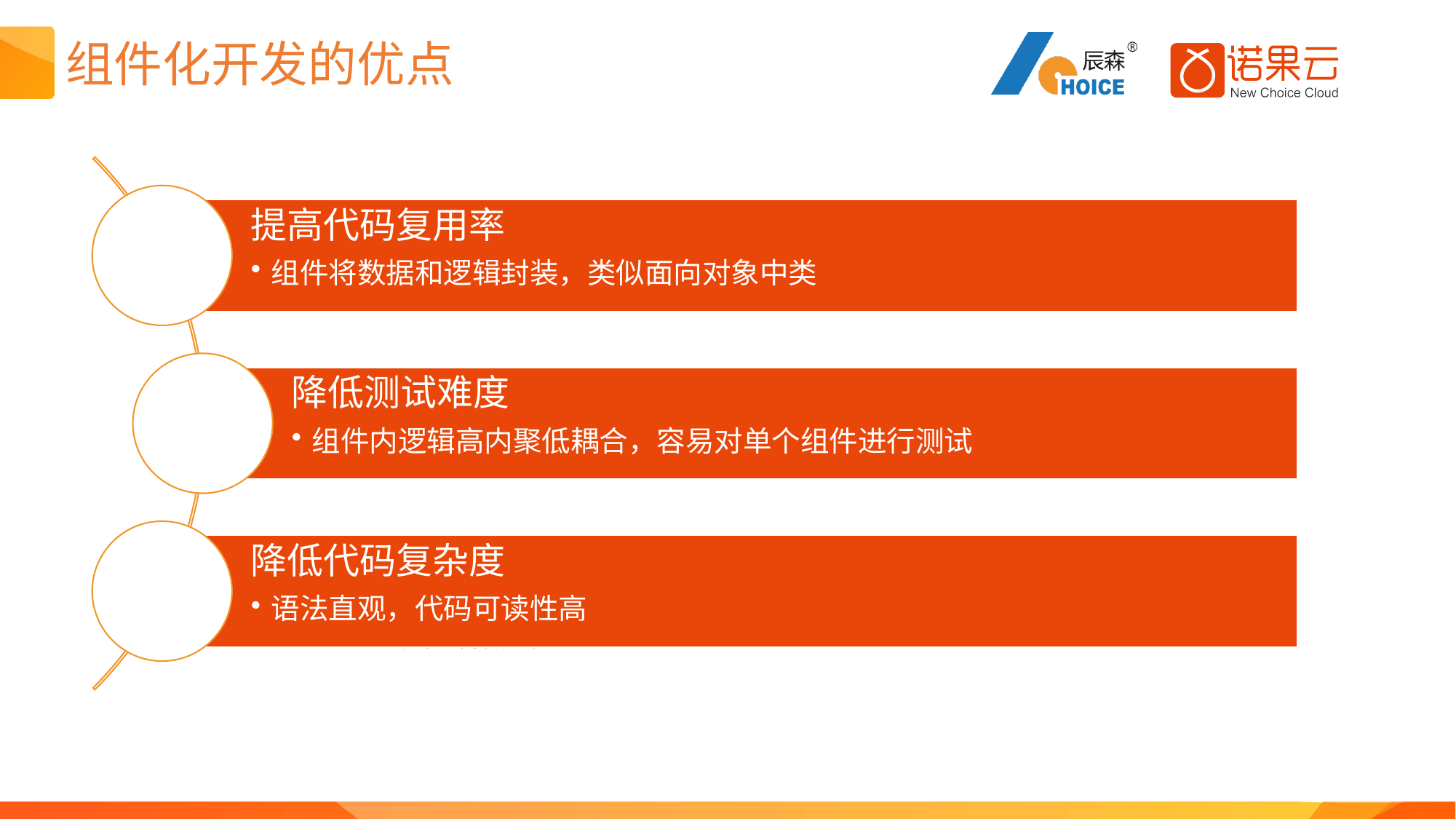

# 组件化开发的优点

提高代码复用率
组件将数据和逻辑封装，类似面向对象中类
降低测试难度
组件内逻辑高内聚低耦合，容易对单个组件进行测试
降低代码复杂度
语法直观，代码可读性高
特点
单击以添加内容文本，单击以添加内容文本单击以添加内容文本单击以添加内容文本单击以添加内容文本单击以添加内容文本
添加
文字